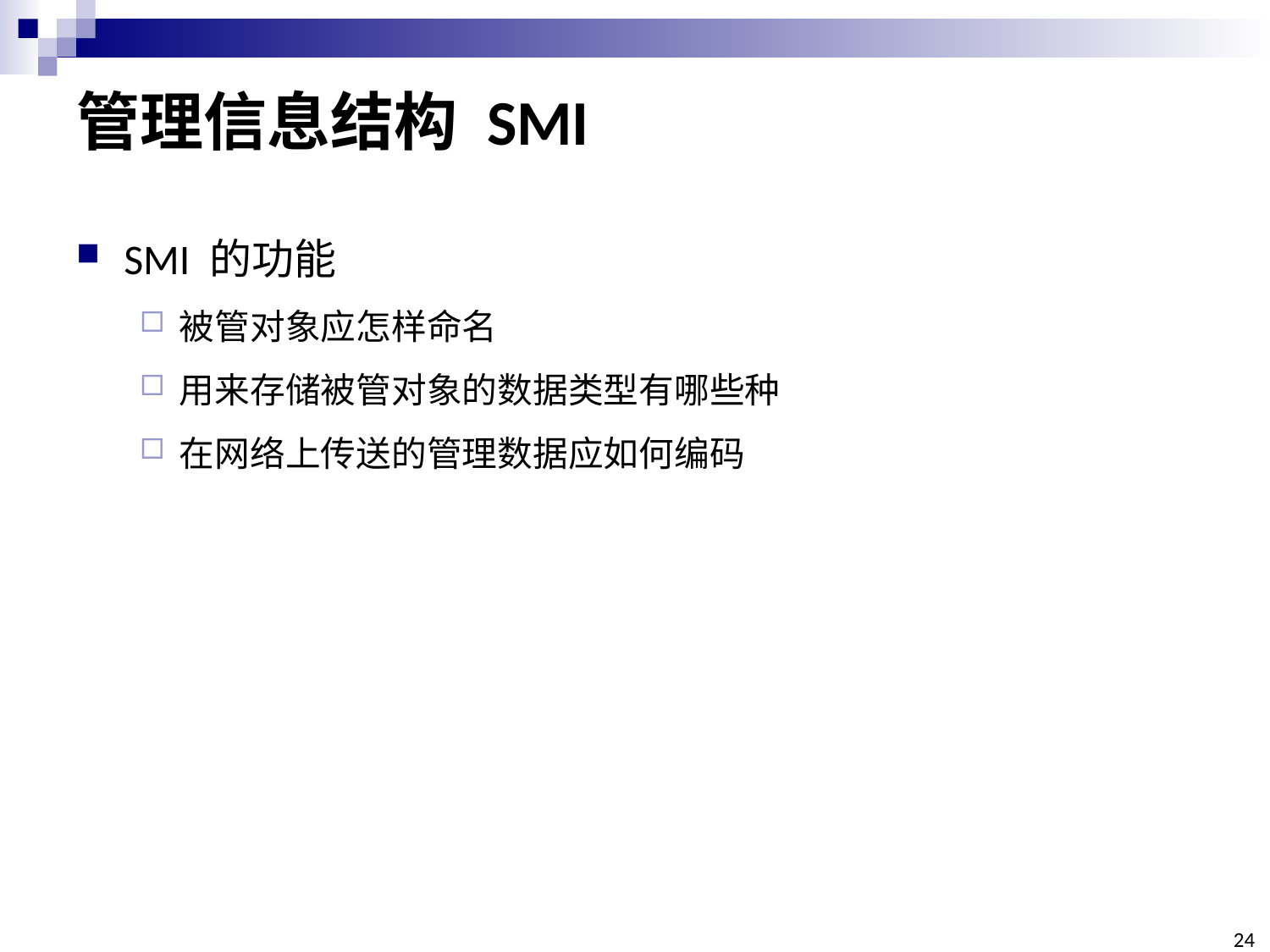

# 管理信息结构 SMI
SMI 的功能
被管对象应怎样命名
用来存储被管对象的数据类型有哪些种
在网络上传送的管理数据应如何编码
24